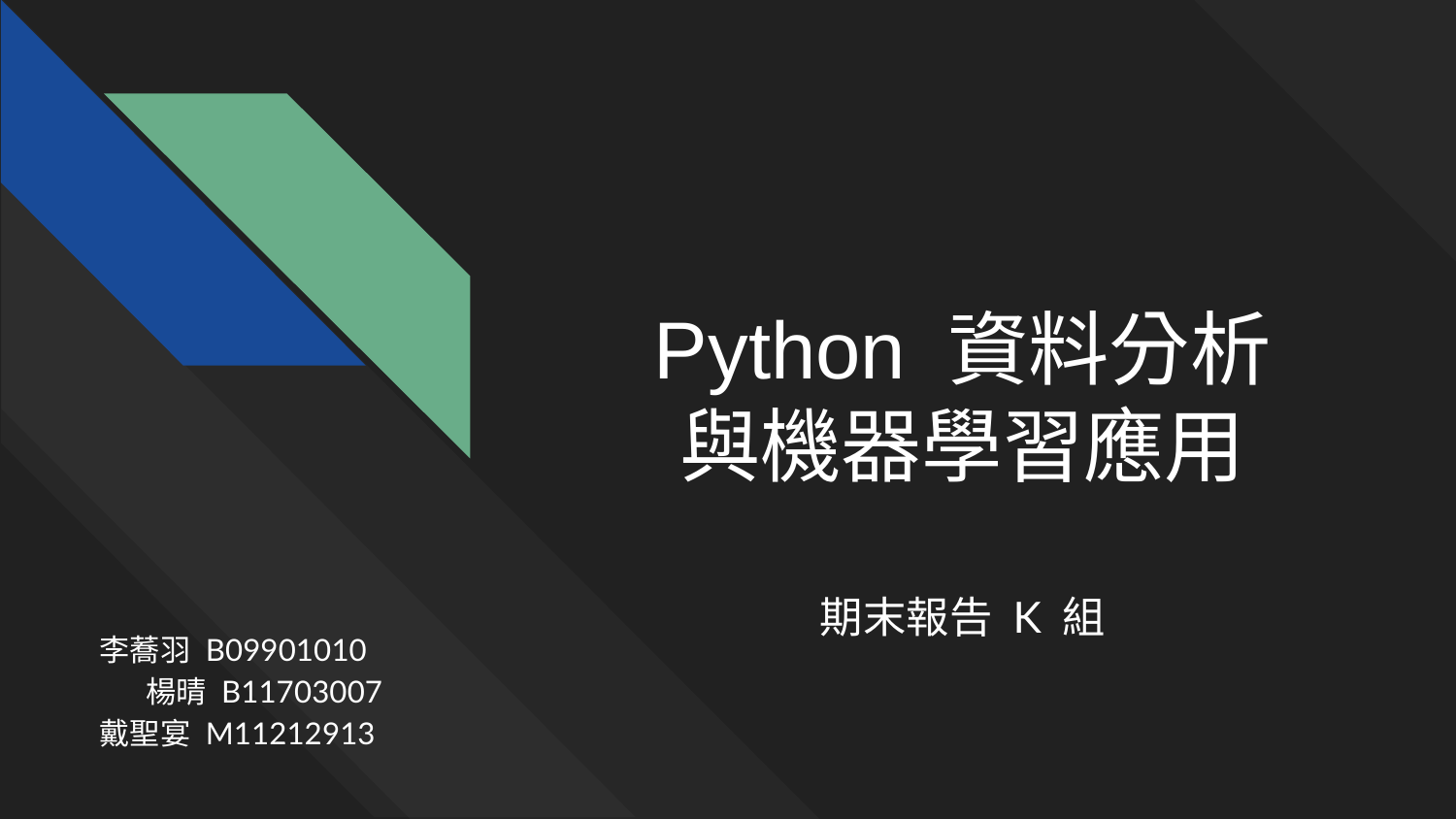

# Python 資料分析
與機器學習應用
期末報告 K 組
李蕎羽 B09901010
     楊晴 B11703007
戴聖宴 M11212913